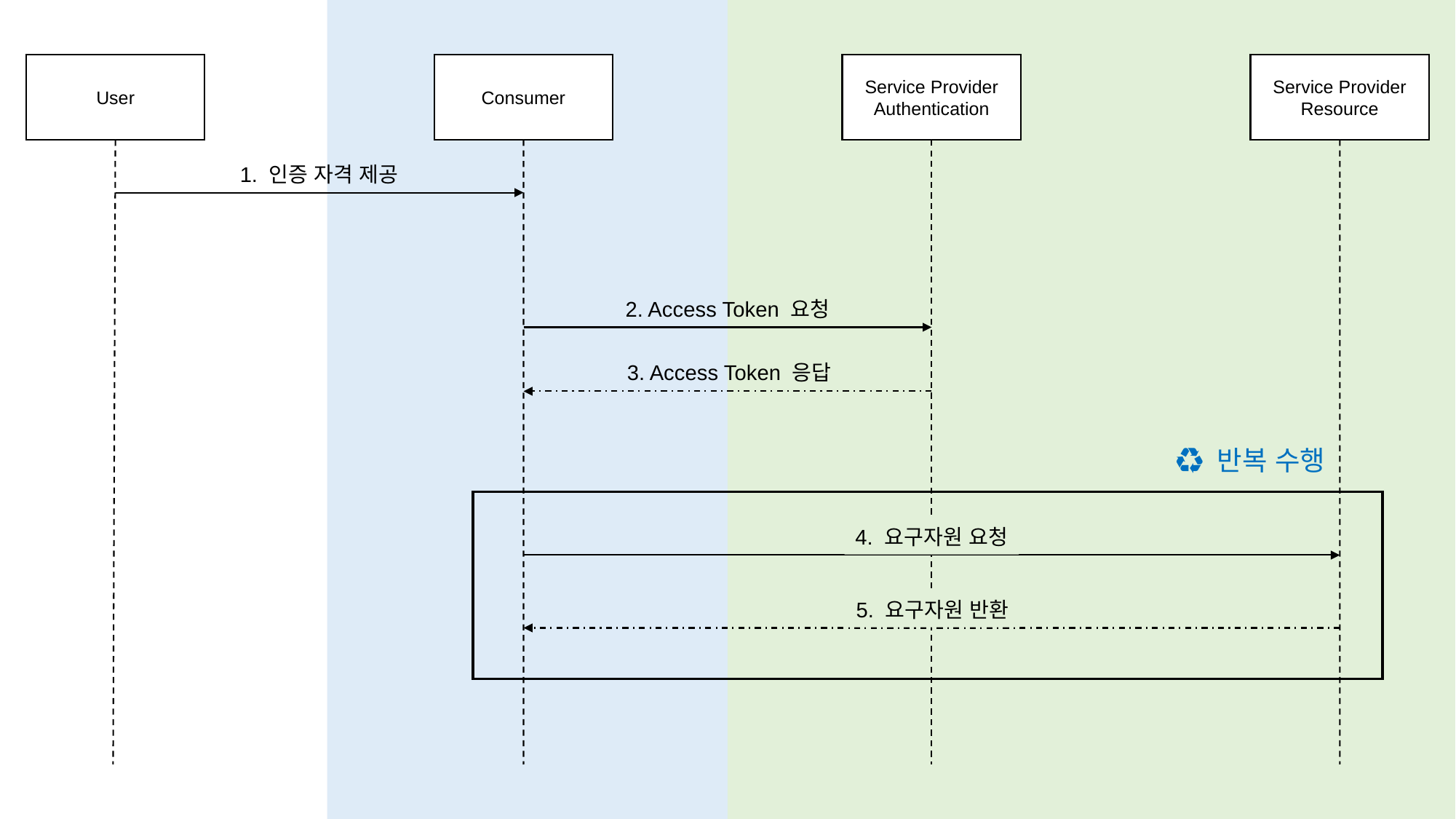

User
Consumer
Service Provider
Authentication
Service Provider
Resource
1. 인증 자격 제공
2. Access Token 요청
3. Access Token 응답
♻ 반복 수행

4. 요구자원 요청
5. 요구자원 반환